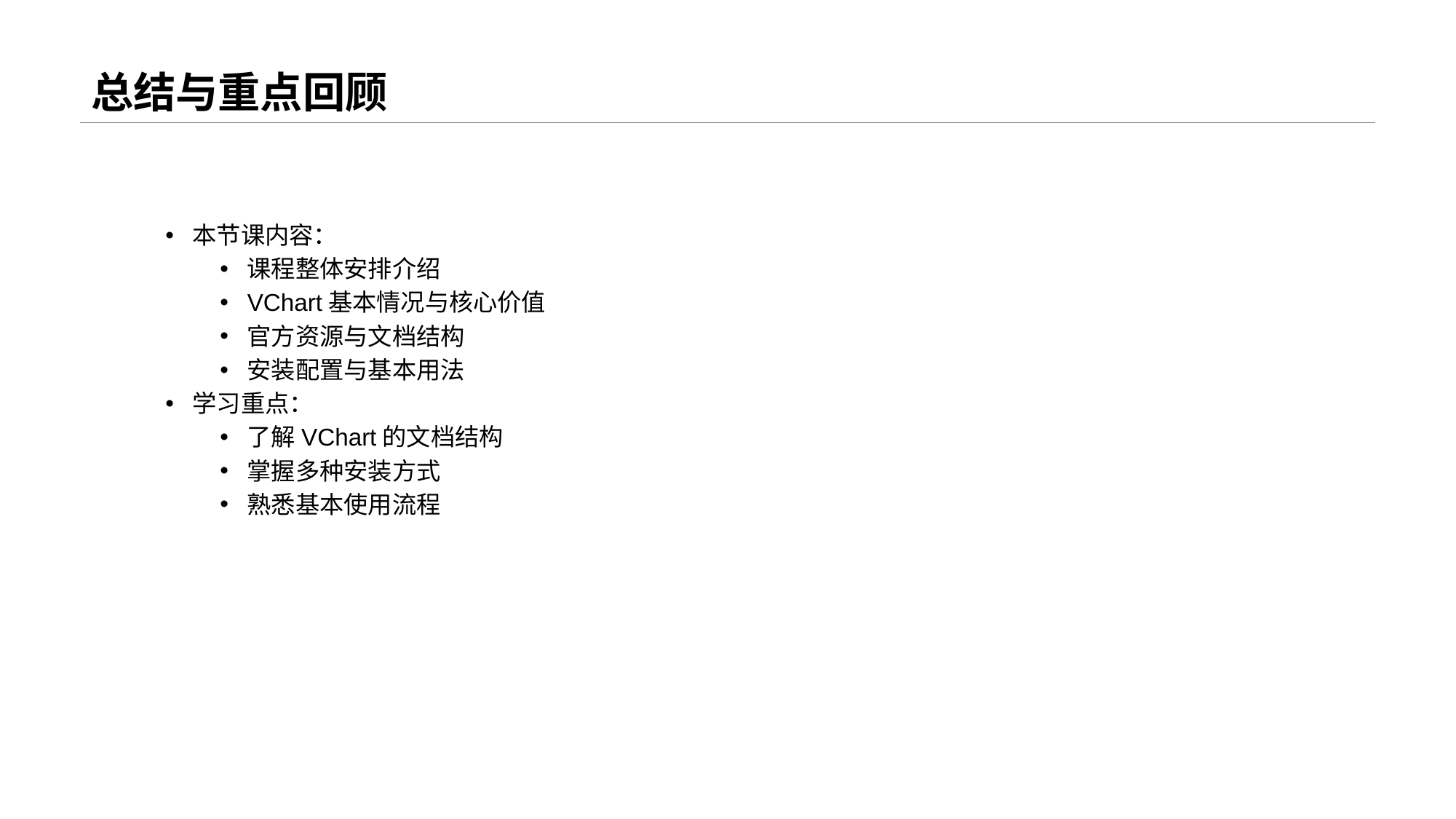

# 总结与重点回顾
本节课内容：
课程整体安排介绍
VChart基本情况与核心价值
官方资源与文档结构
安装配置与基本用法
学习重点：
了解VChart的文档结构
掌握多种安装方式
熟悉基本使用流程